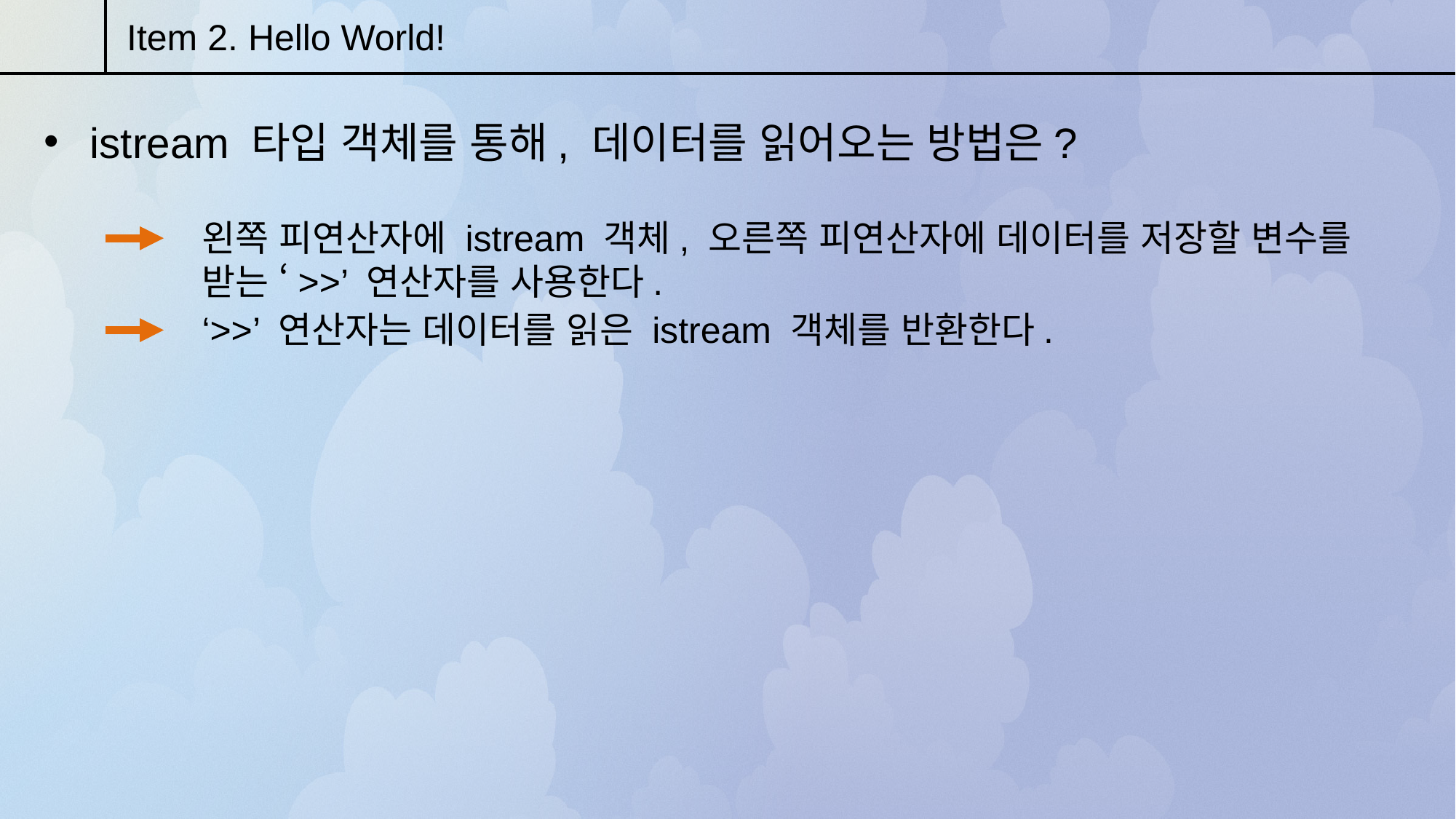

Item 2. Hello World!
 istream 타입 객체를 통해, 데이터를 읽어오는 방법은?
왼쪽 피연산자에 istream 객체, 오른쪽 피연산자에 데이터를 저장할 변수를 받는 ‘>>’ 연산자를 사용한다.
‘>>’ 연산자는 데이터를 읽은 istream 객체를 반환한다.